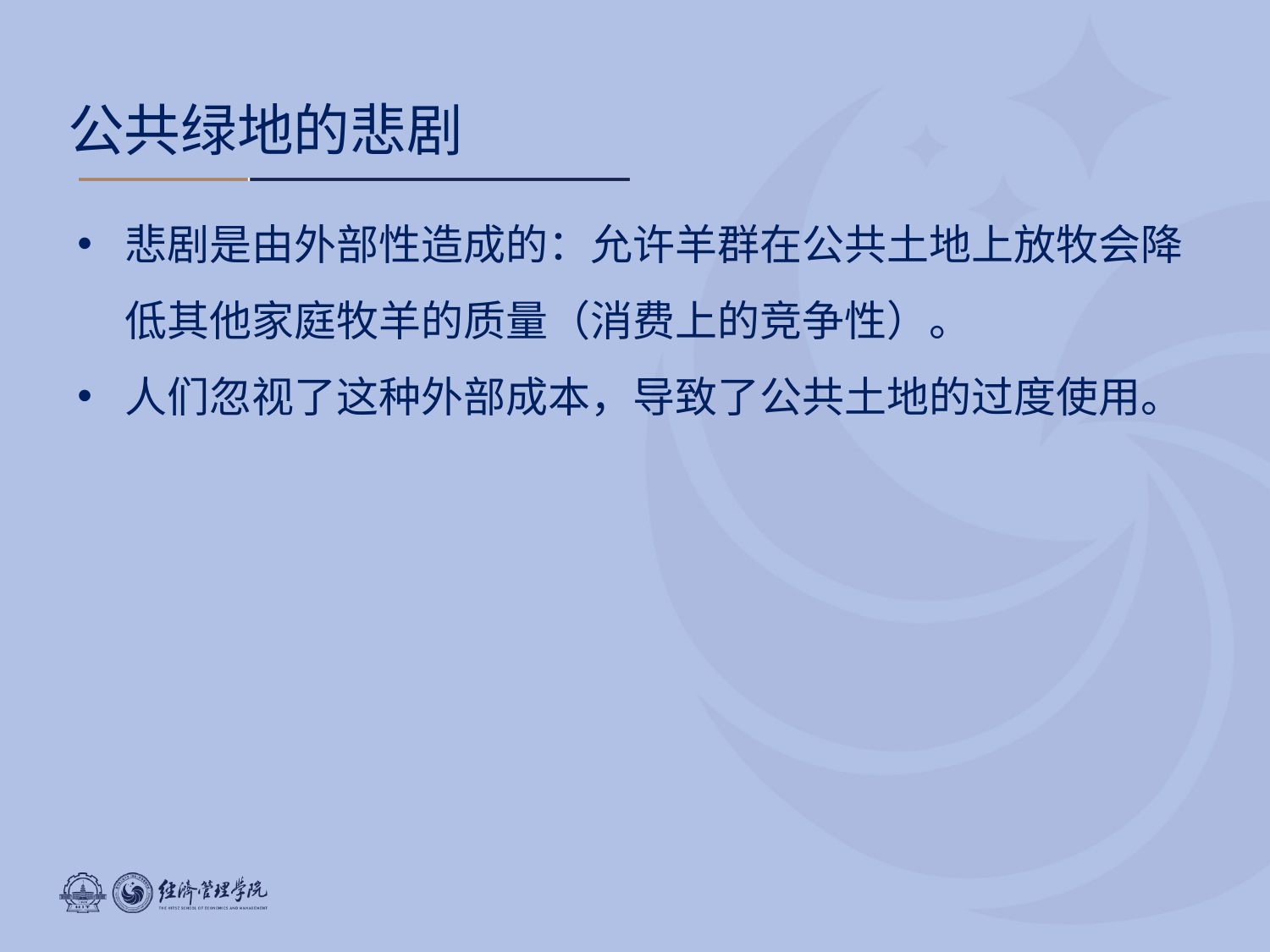

# 公共绿地的悲剧
悲剧是由外部性造成的：允许羊群在公共土地上放牧会降低其他家庭牧羊的质量（消费上的竞争性）。
人们忽视了这种外部成本，导致了公共土地的过度使用。